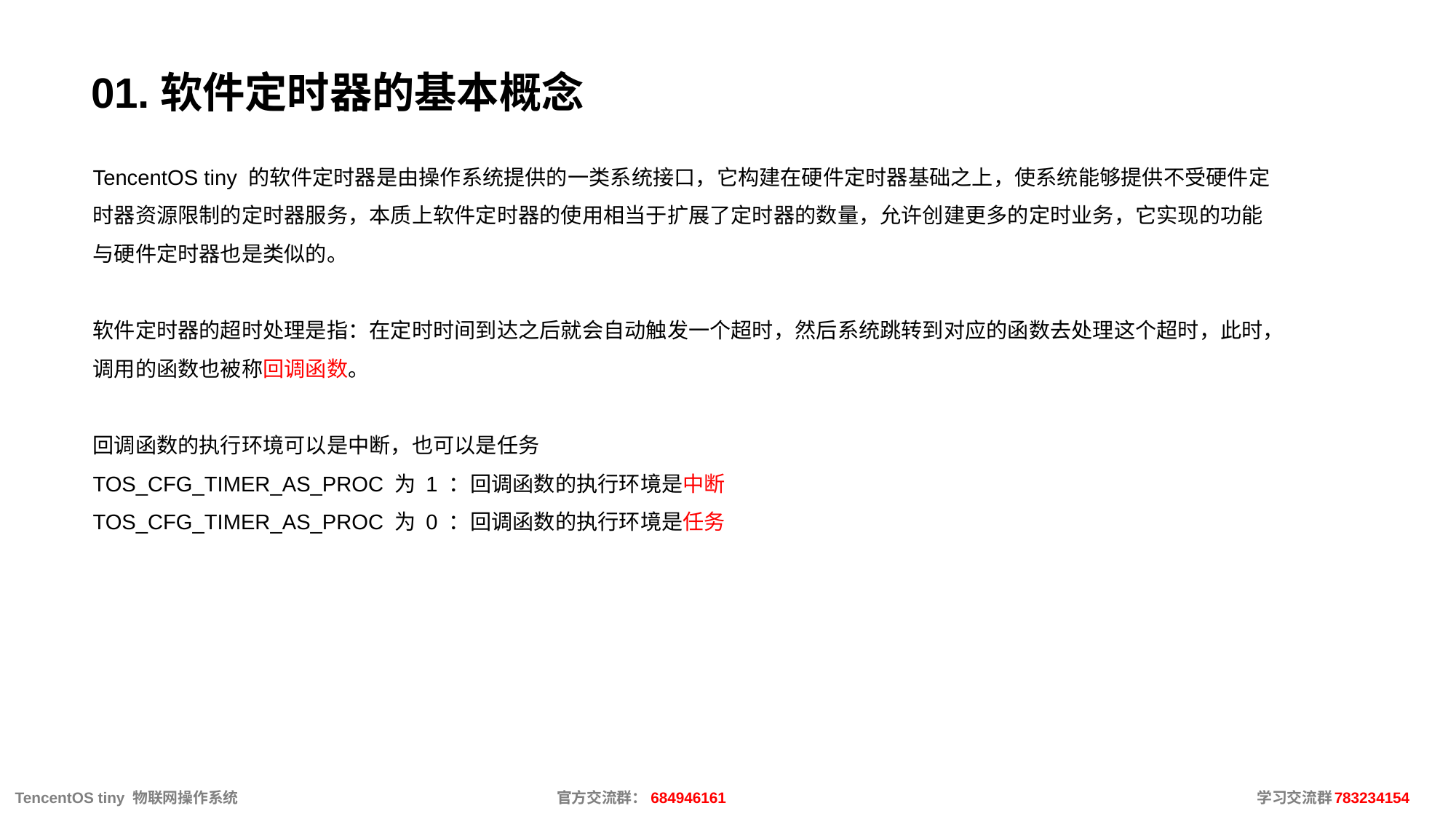

# 01.软件定时器的基本概念
TencentOS tiny 的软件定时器是由操作系统提供的一类系统接口，它构建在硬件定时器基础之上，使系统能够提供不受硬件定时器资源限制的定时器服务，本质上软件定时器的使用相当于扩展了定时器的数量，允许创建更多的定时业务，它实现的功能与硬件定时器也是类似的。

软件定时器的超时处理是指：在定时时间到达之后就会自动触发一个超时，然后系统跳转到对应的函数去处理这个超时，此时，调用的函数也被称回调函数。

回调函数的执行环境可以是中断，也可以是任务
TOS_CFG_TIMER_AS_PROC 为 1 ：回调函数的执行环境是中断
TOS_CFG_TIMER_AS_PROC 为 0 ：回调函数的执行环境是任务

 TencentOS tiny 物联网操作系统			官方交流群：684946161					          学习交流群：783234154